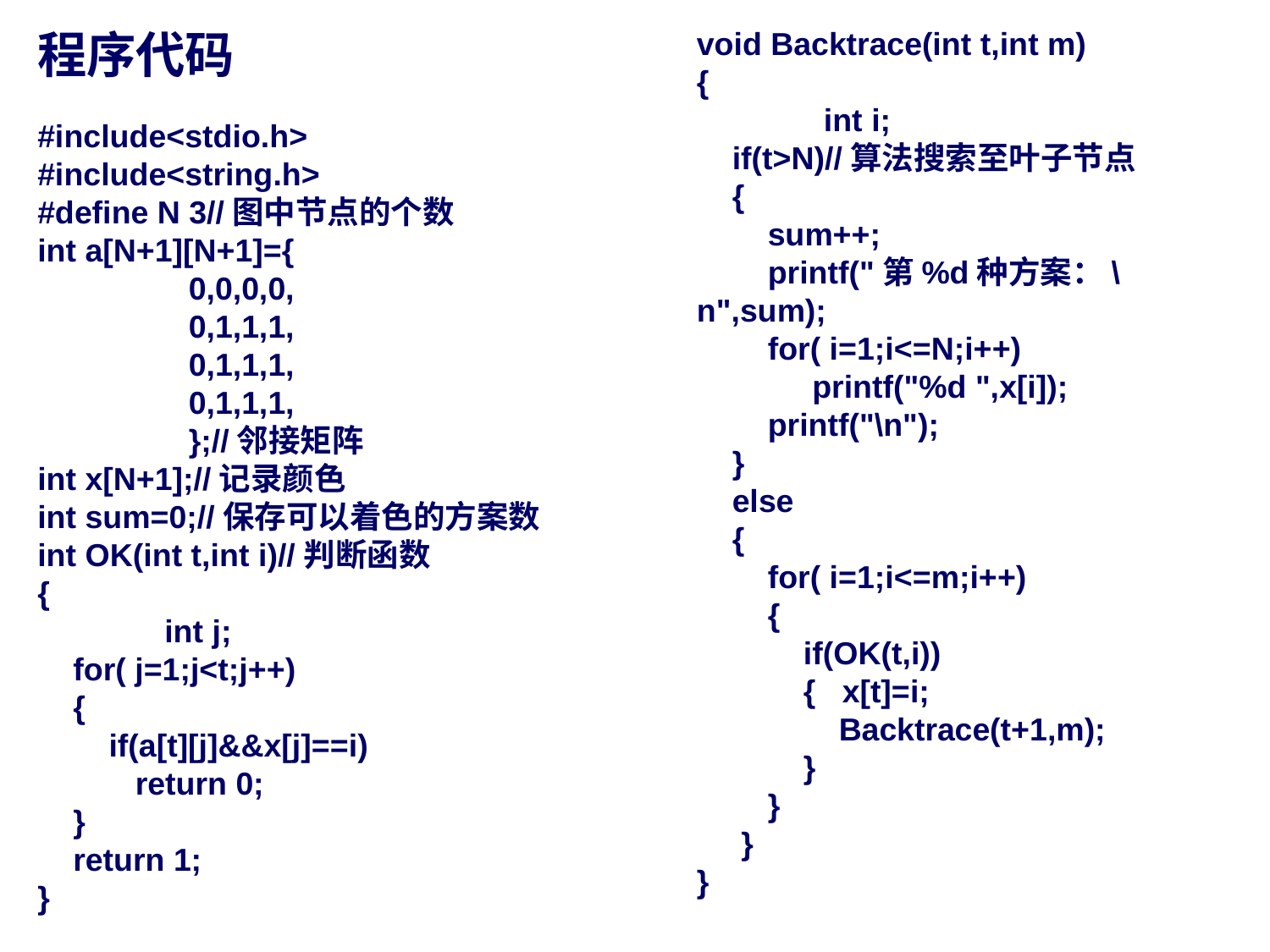

程序代码
void Backtrace(int t,int m)
{
	int i;
    if(t>N)//算法搜索至叶子节点
    {
        sum++;
        printf("第%d种方案：\n",sum);
        for( i=1;i<=N;i++)
             printf("%d ",x[i]);
        printf("\n");
    }
    else
    {
        for( i=1;i<=m;i++)
        {
            if(OK(t,i))
            {   x[t]=i;
                Backtrace(t+1,m);
            }
        }
     }
}

#include<stdio.h>
#include<string.h>
#define N 3//图中节点的个数
int a[N+1][N+1]={
                 0,0,0,0,
                 0,1,1,1,
                 0,1,1,1,
                 0,1,1,1,
                 };//邻接矩阵
int x[N+1];//记录颜色
int sum=0;//保存可以着色的方案数
int OK(int t,int i)//判断函数
{
	int j;
    for( j=1;j<t;j++)
    {
        if(a[t][j]&&x[j]==i)
           return 0;
    }
    return 1;
}